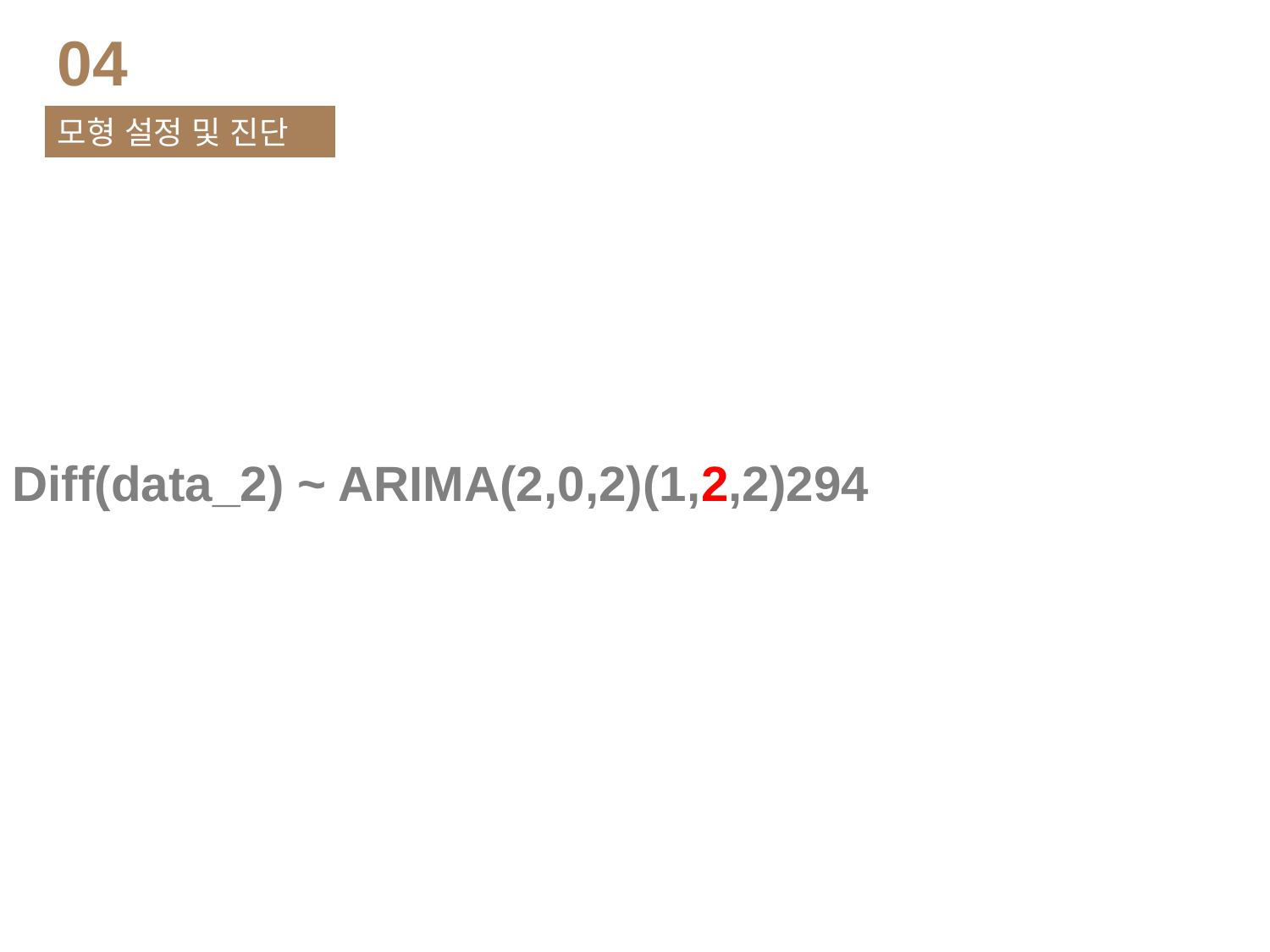

04
모형 설정 및 진단
Diff(data_2) ~ ARIMA(2,0,2)(1,2,2)294